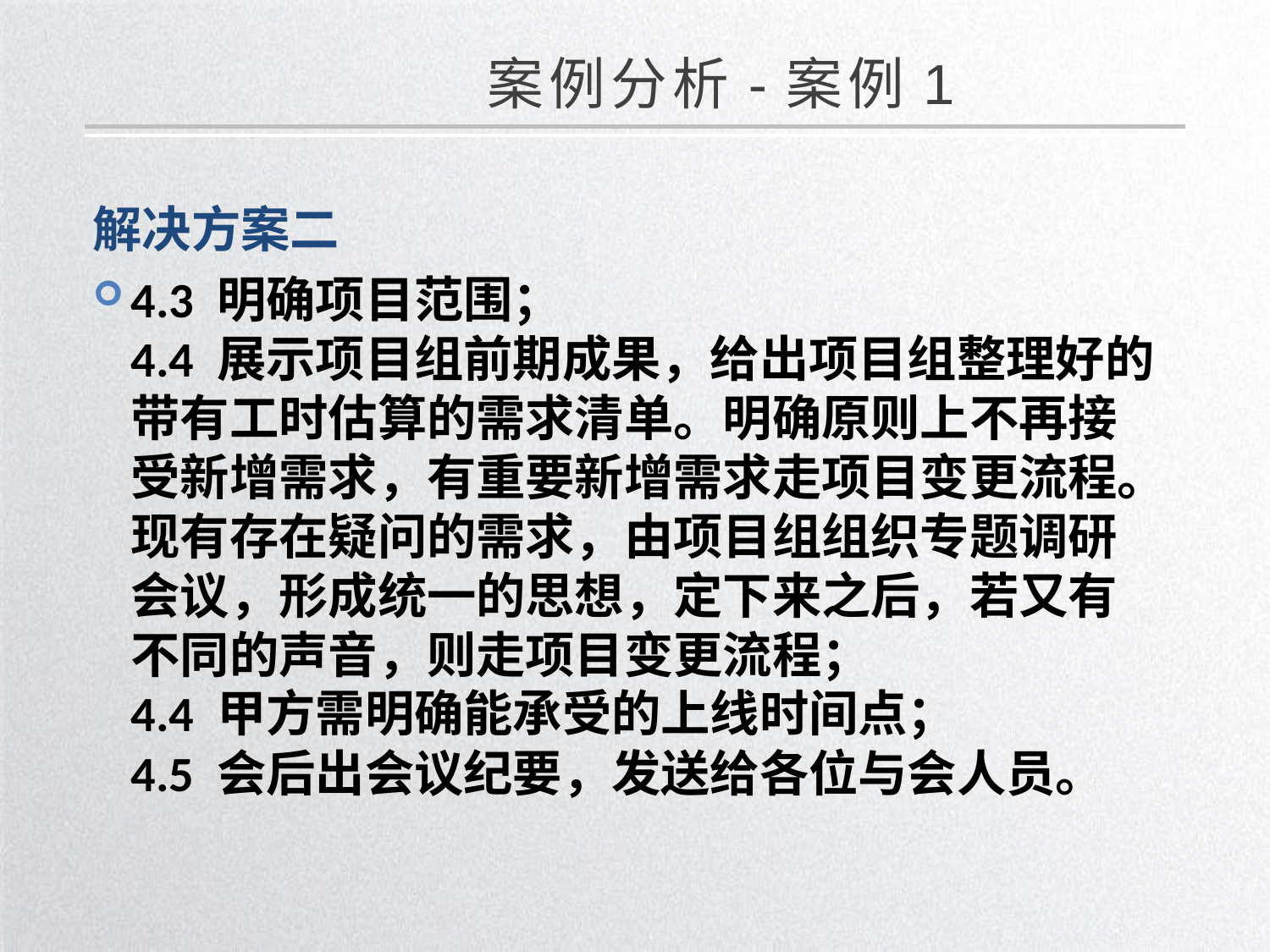

案例分析-案例1
解决方案二
4.3 明确项目范围；
4.4 展示项目组前期成果，给出项目组整理好的带有工时估算的需求清单。明确原则上不再接受新增需求，有重要新增需求走项目变更流程。现有存在疑问的需求，由项目组组织专题调研会议，形成统一的思想，定下来之后，若又有不同的声音，则走项目变更流程；
4.4 甲方需明确能承受的上线时间点；
4.5 会后出会议纪要，发送给各位与会人员。